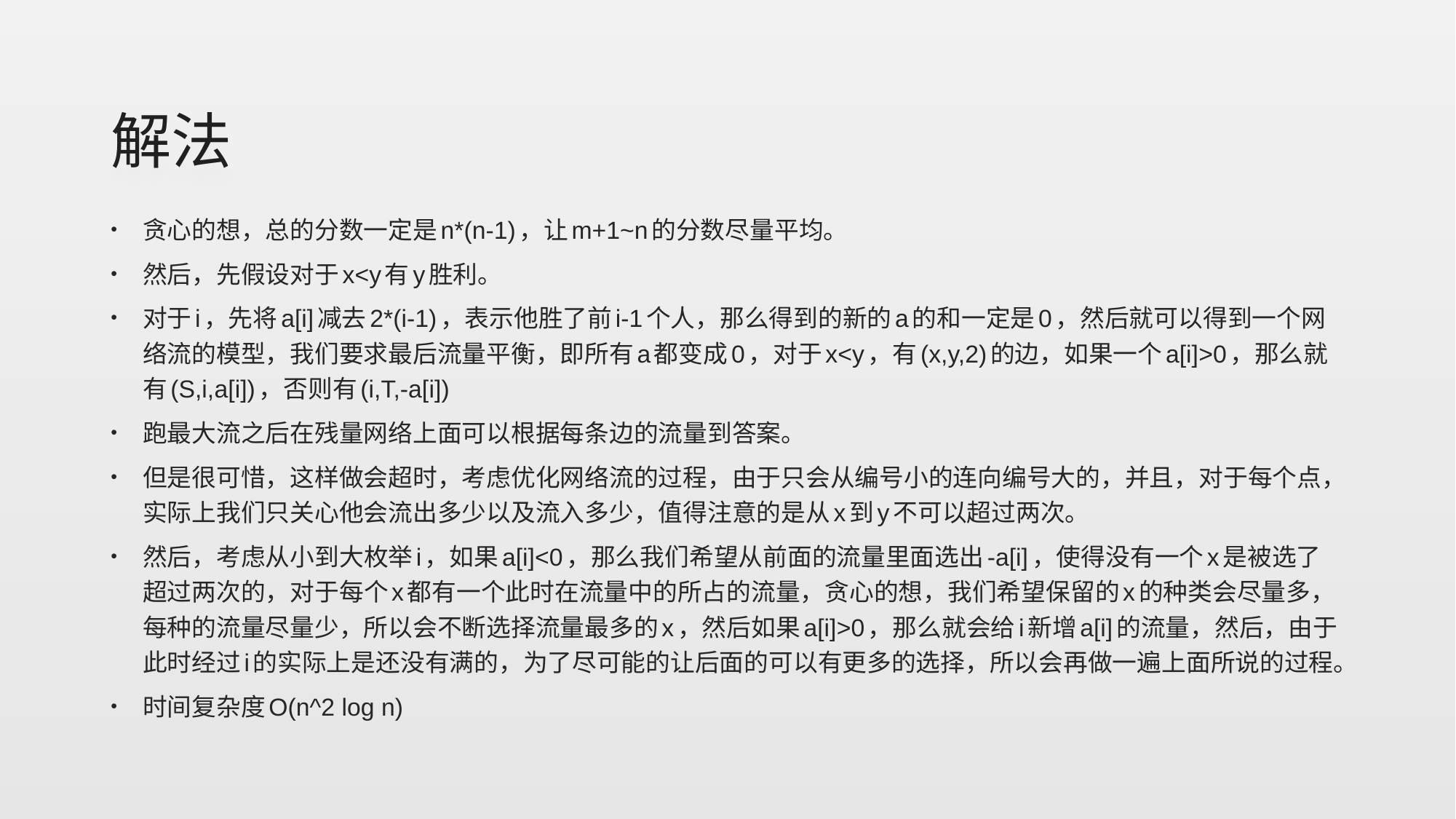

# 解法
贪心的想，总的分数一定是n*(n-1)，让m+1~n的分数尽量平均。
然后，先假设对于x<y有y胜利。
对于i，先将a[i]减去2*(i-1)，表示他胜了前i-1个人，那么得到的新的a的和一定是0，然后就可以得到一个网络流的模型，我们要求最后流量平衡，即所有a都变成0，对于x<y，有(x,y,2)的边，如果一个a[i]>0，那么就有(S,i,a[i])，否则有(i,T,-a[i])
跑最大流之后在残量网络上面可以根据每条边的流量到答案。
但是很可惜，这样做会超时，考虑优化网络流的过程，由于只会从编号小的连向编号大的，并且，对于每个点，实际上我们只关心他会流出多少以及流入多少，值得注意的是从x到y不可以超过两次。
然后，考虑从小到大枚举i，如果a[i]<0，那么我们希望从前面的流量里面选出-a[i]，使得没有一个x是被选了超过两次的，对于每个x都有一个此时在流量中的所占的流量，贪心的想，我们希望保留的x的种类会尽量多，每种的流量尽量少，所以会不断选择流量最多的x，然后如果a[i]>0，那么就会给i新增a[i]的流量，然后，由于此时经过i的实际上是还没有满的，为了尽可能的让后面的可以有更多的选择，所以会再做一遍上面所说的过程。
时间复杂度O(n^2 log n)